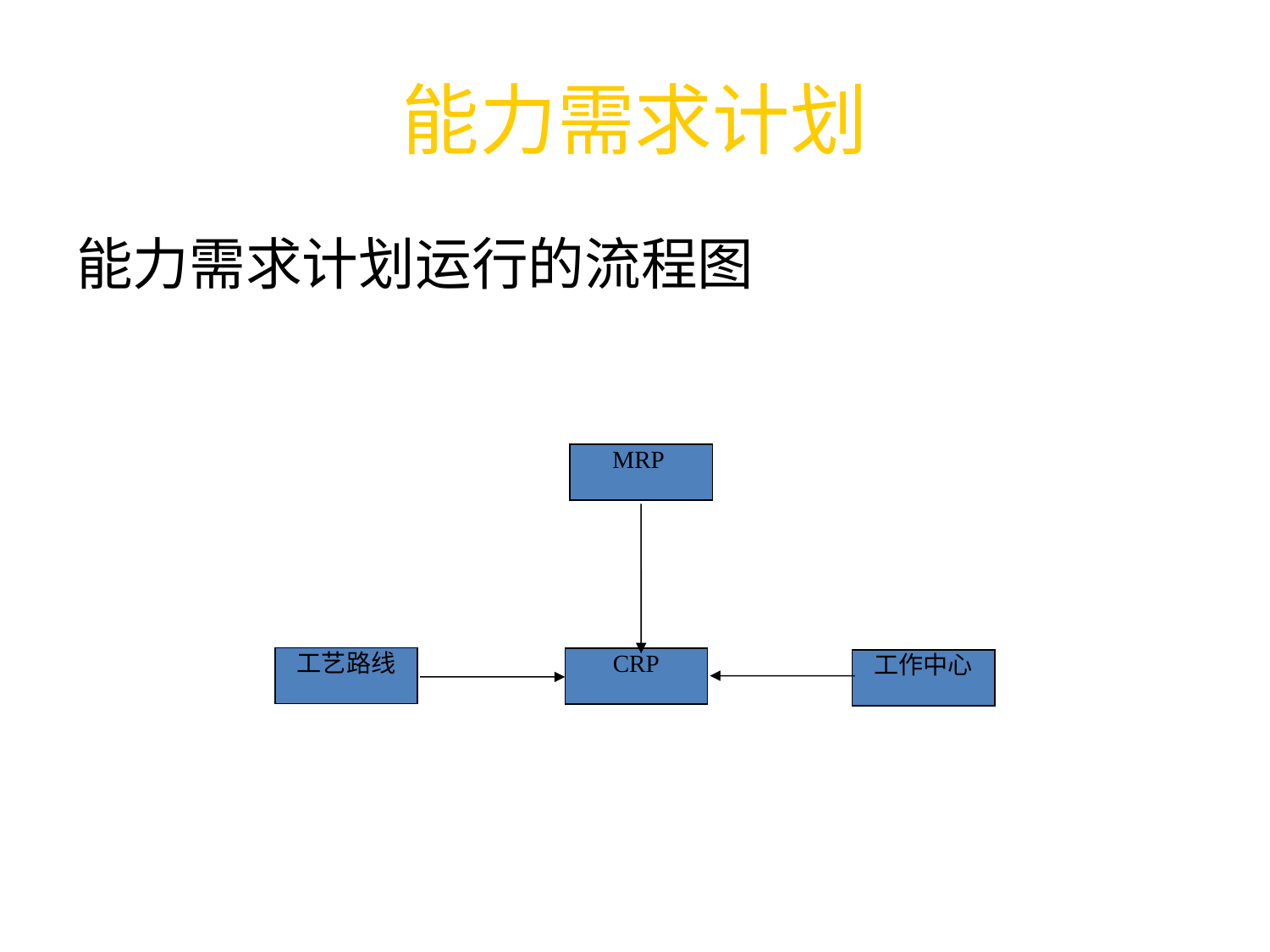

# 能力需求计划
能力需求计划运行的流程图
MRP

工艺路线
CRP
工作中心